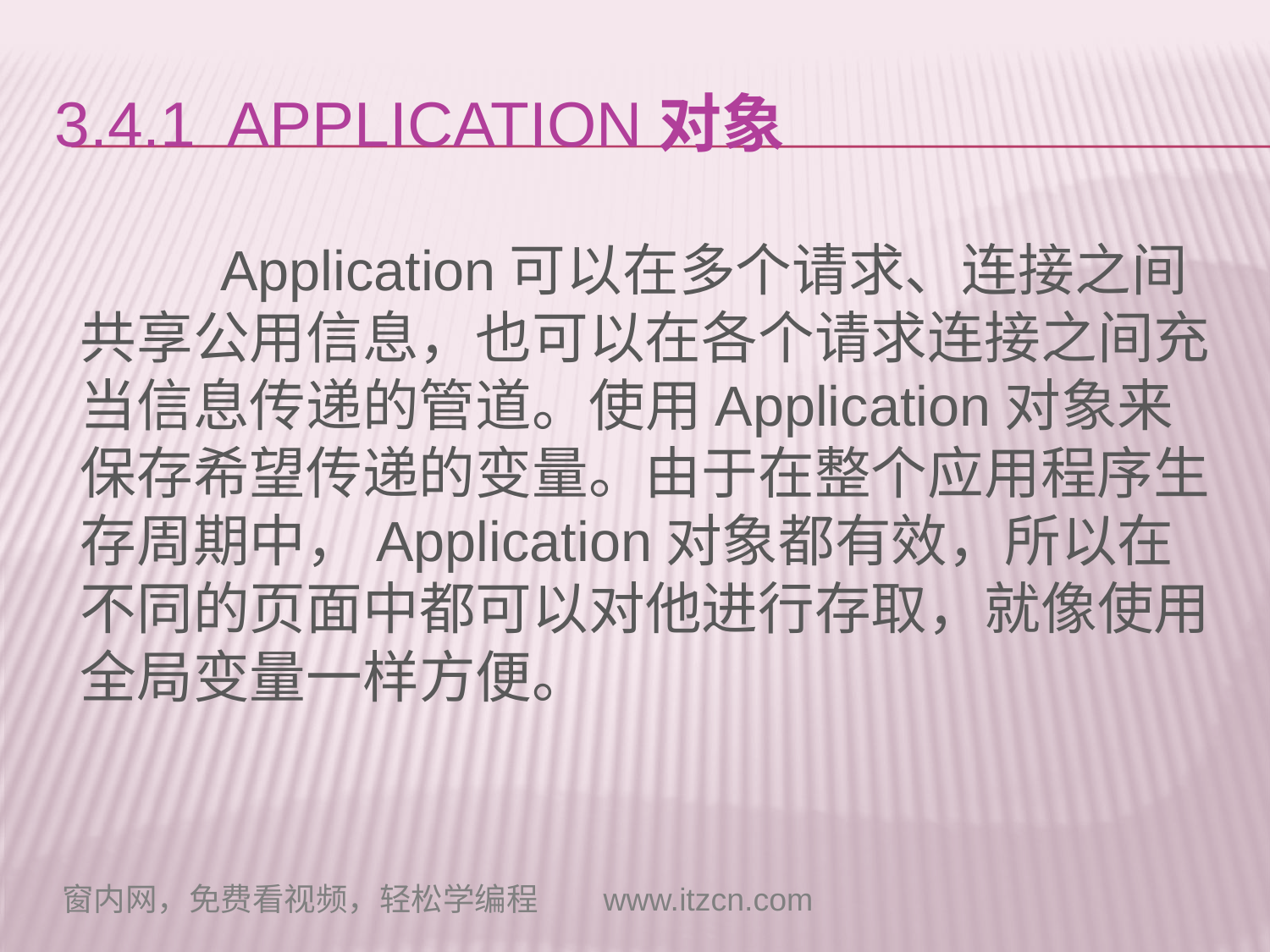

# 3.4.1  Application对象
            Application可以在多个请求、连接之间共享公用信息，也可以在各个请求连接之间充当信息传递的管道。使用Application对象来保存希望传递的变量。由于在整个应用程序生存周期中，Application对象都有效，所以在不同的页面中都可以对他进行存取，就像使用全局变量一样方便。